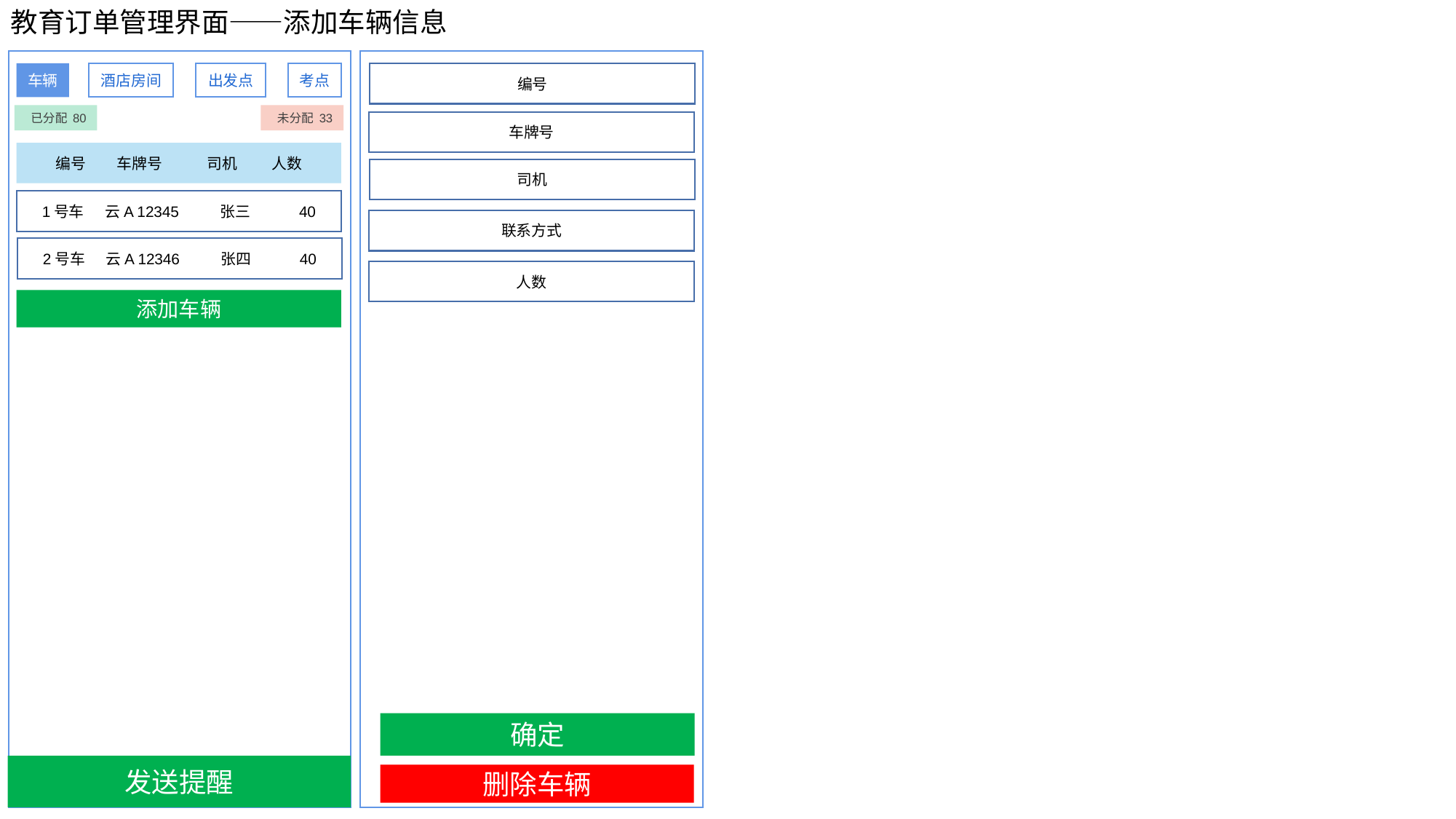

教育订单管理界面——添加车辆信息

车辆
酒店房间
出发点
考点
编号
 已分配 80
 未分配 33
车牌号
编号         车牌号             司机          人数
司机
1号车      云A 12345         张三             40
联系方式
2号车      云A 12346         张四             40
人数
添加车辆
确定
发送提醒
删除车辆